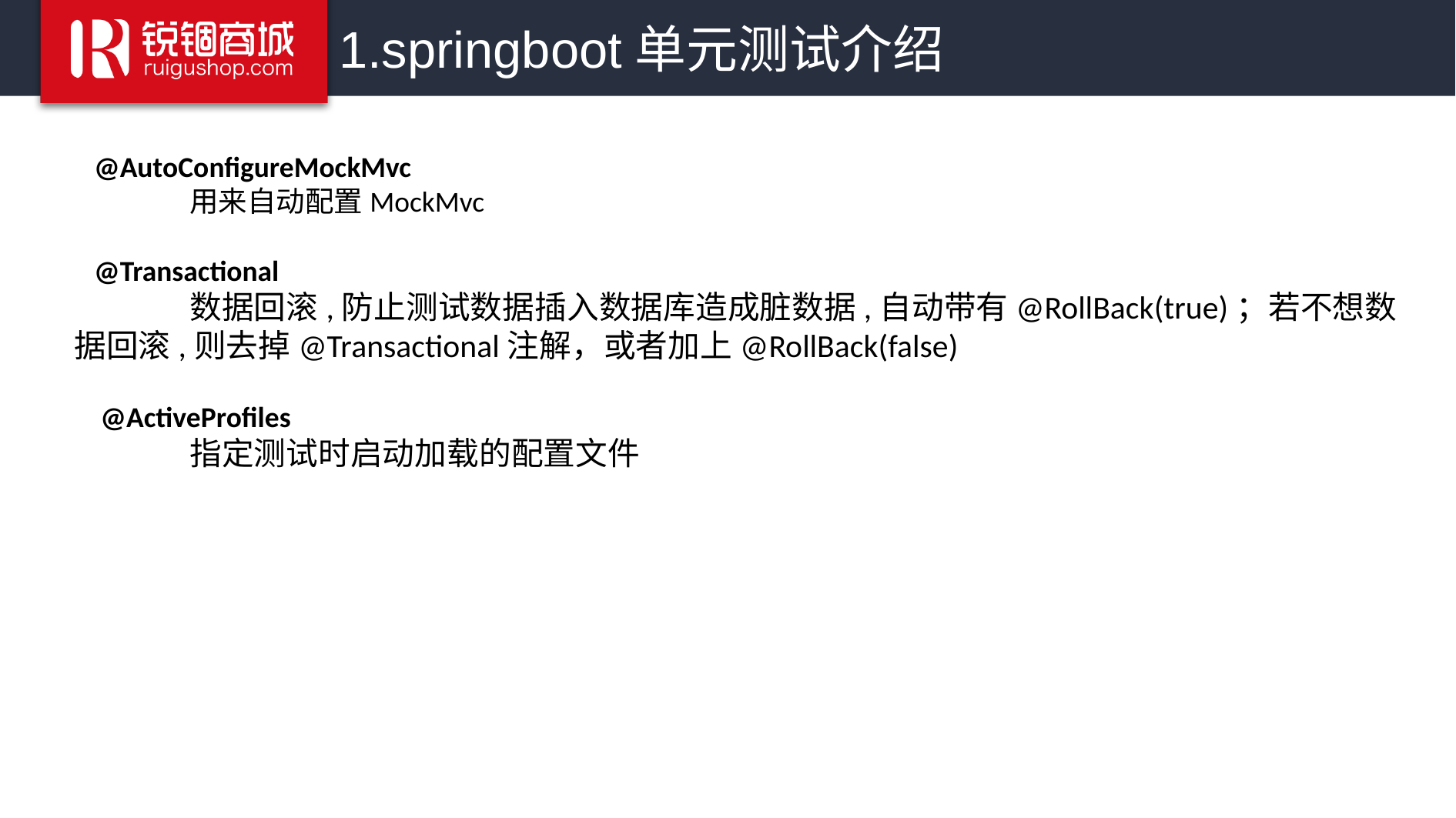

# 1.springboot单元测试介绍
   @AutoConfigureMockMvc
    	用来自动配置MockMvc

   @Transactional
	数据回滚,防止测试数据插入数据库造成脏数据,自动带有@RollBack(true)；若不想数据回滚,则去掉@Transactional注解，或者加上@RollBack(false)

    @ActiveProfiles
	指定测试时启动加载的配置文件